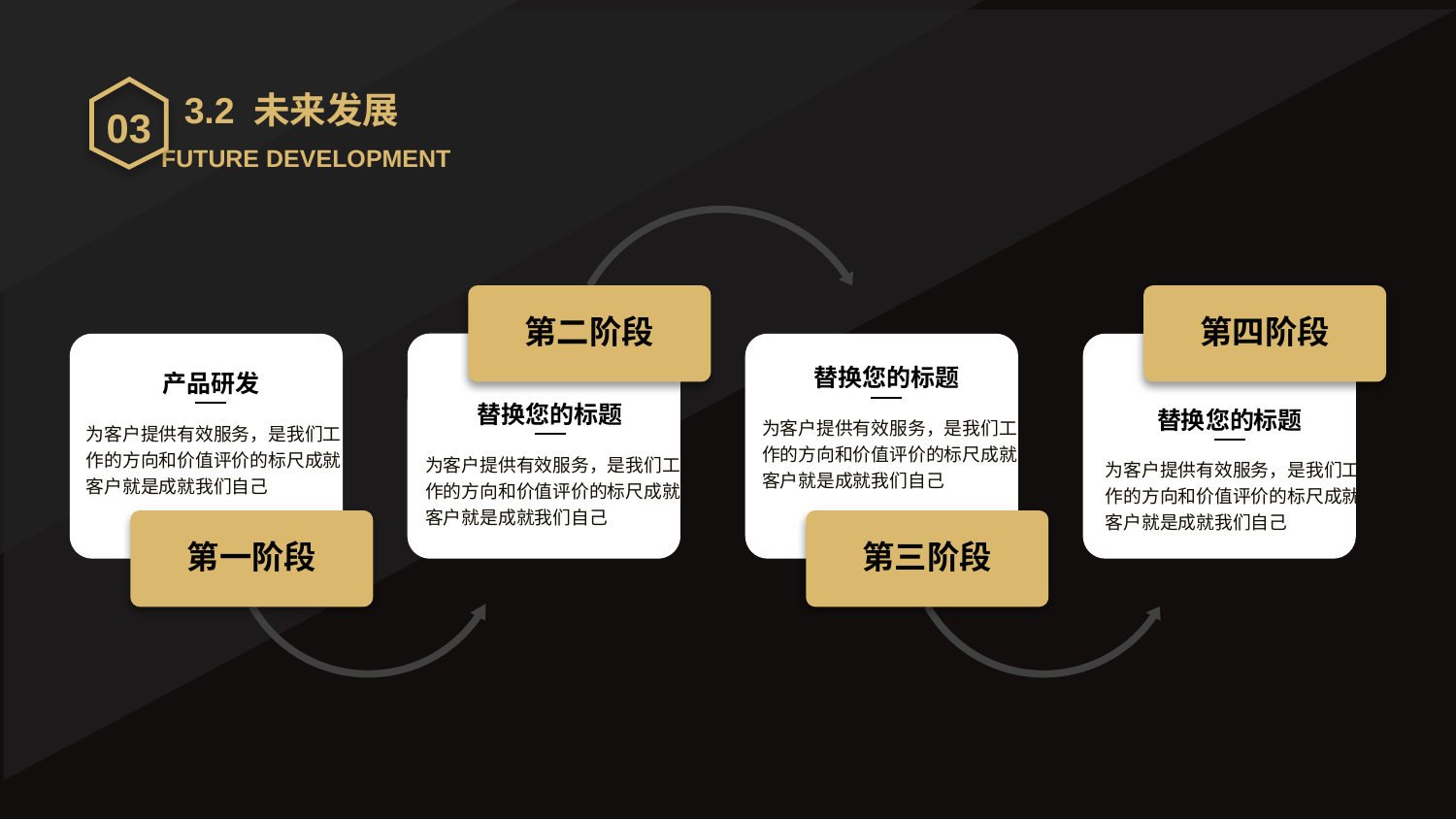

03
3.2 未来发展
FUTURE DEVELOPMENT

第二阶段
第四阶段

替换您的标题
产品研发
替换您的标题
替换您的标题

为客户提供有效服务，是我们工作的方向和价值评价的标尺成就客户就是成就我们自己
为客户提供有效服务，是我们工作的方向和价值评价的标尺成就客户就是成就我们自己
为客户提供有效服务，是我们工作的方向和价值评价的标尺成就客户就是成就我们自己
为客户提供有效服务，是我们工作的方向和价值评价的标尺成就客户就是成就我们自己
第一阶段
第三阶段